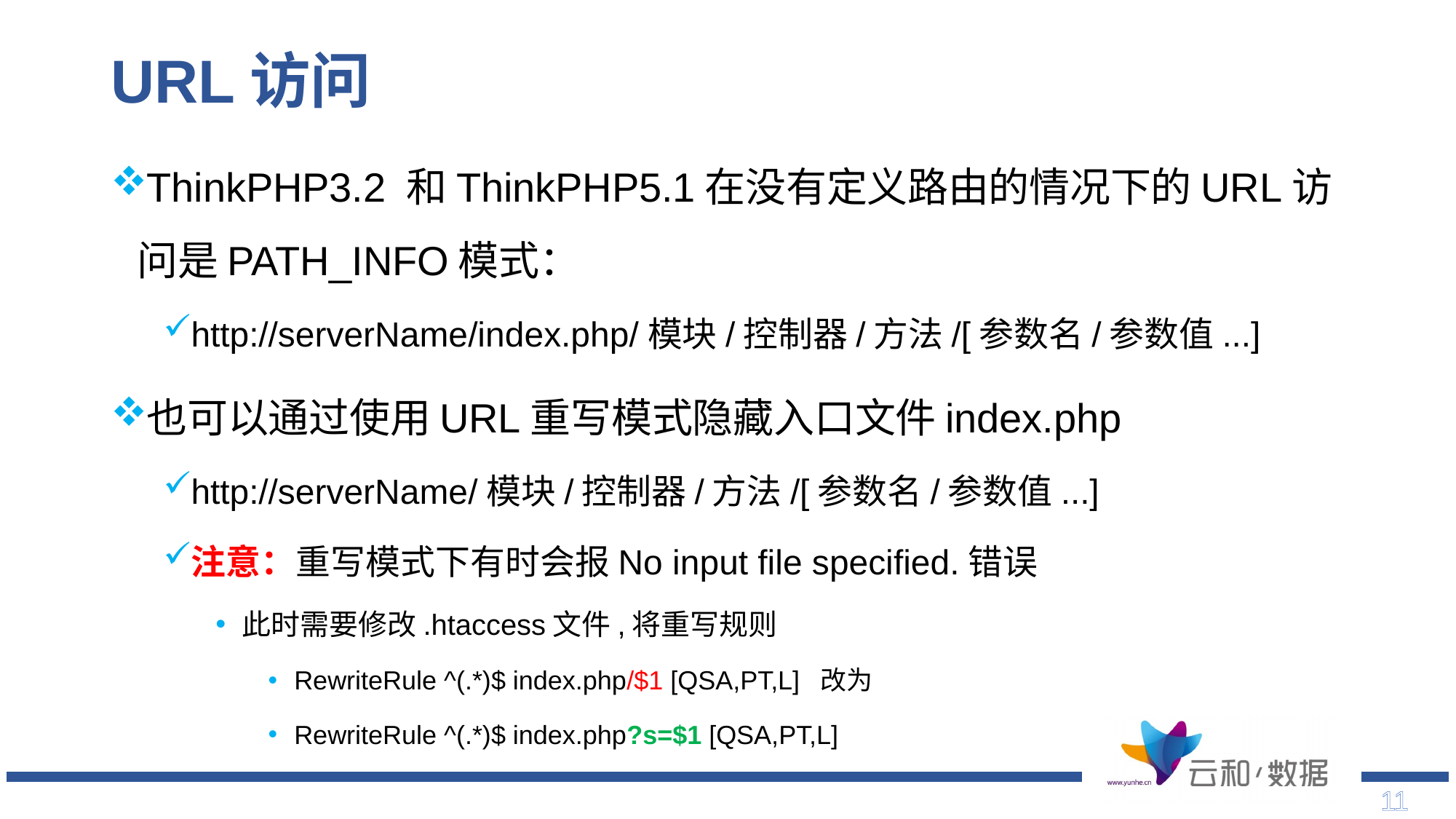

# URL访问
ThinkPHP3.2 和ThinkPHP5.1在没有定义路由的情况下的URL访问是PATH_INFO模式：
http://serverName/index.php/模块/控制器/方法/[参数名/参数值...]
也可以通过使用URL重写模式隐藏入口文件index.php
http://serverName/模块/控制器/方法/[参数名/参数值...]
注意：重写模式下有时会报No input file specified.错误
此时需要修改.htaccess文件,将重写规则
RewriteRule ^(.*)$ index.php/$1 [QSA,PT,L]  改为
RewriteRule ^(.*)$ index.php?s=$1 [QSA,PT,L]